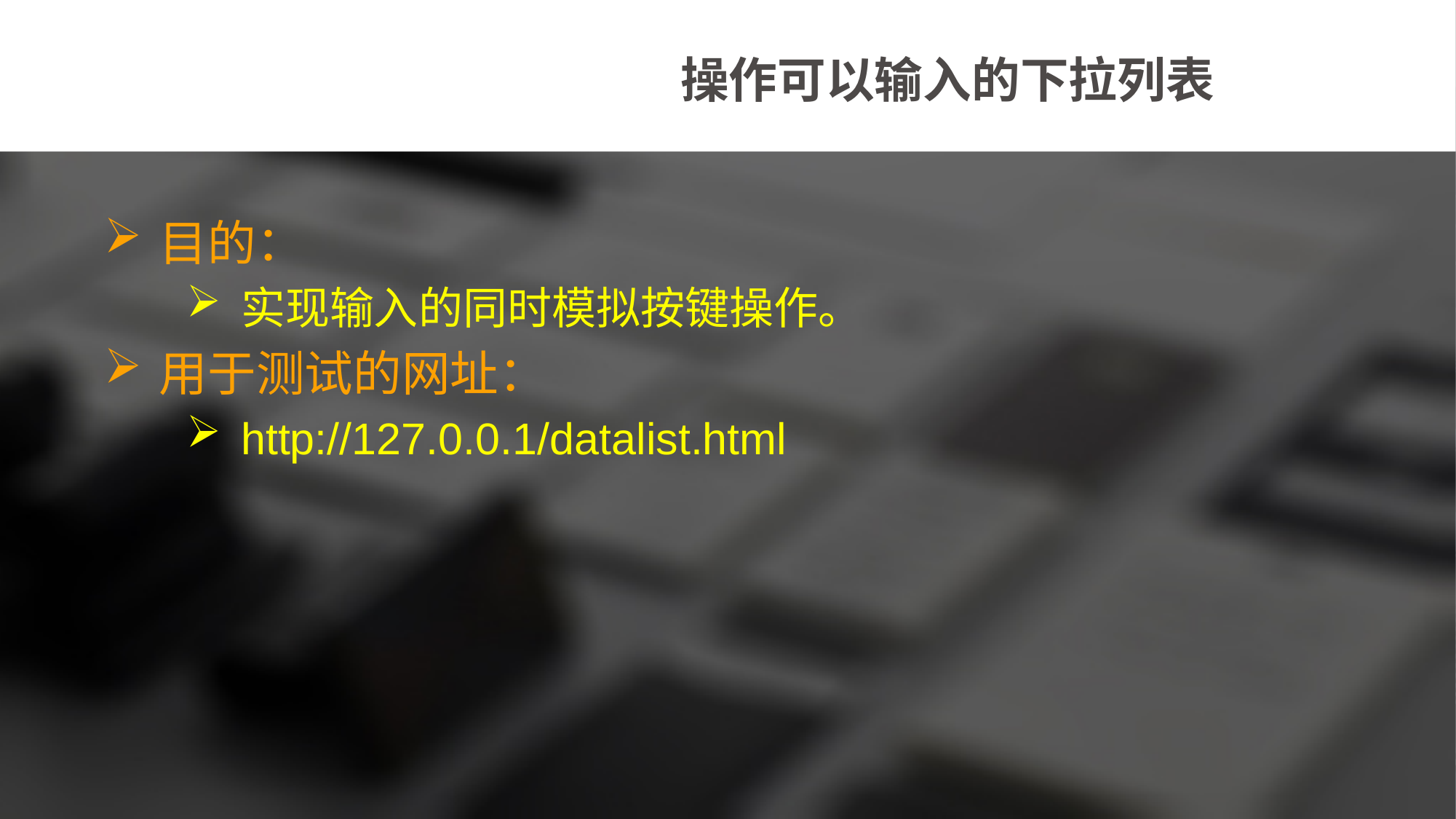

操作可以输入的下拉列表
目的：
实现输入的同时模拟按键操作。
用于测试的网址：
http://127.0.0.1/datalist.html